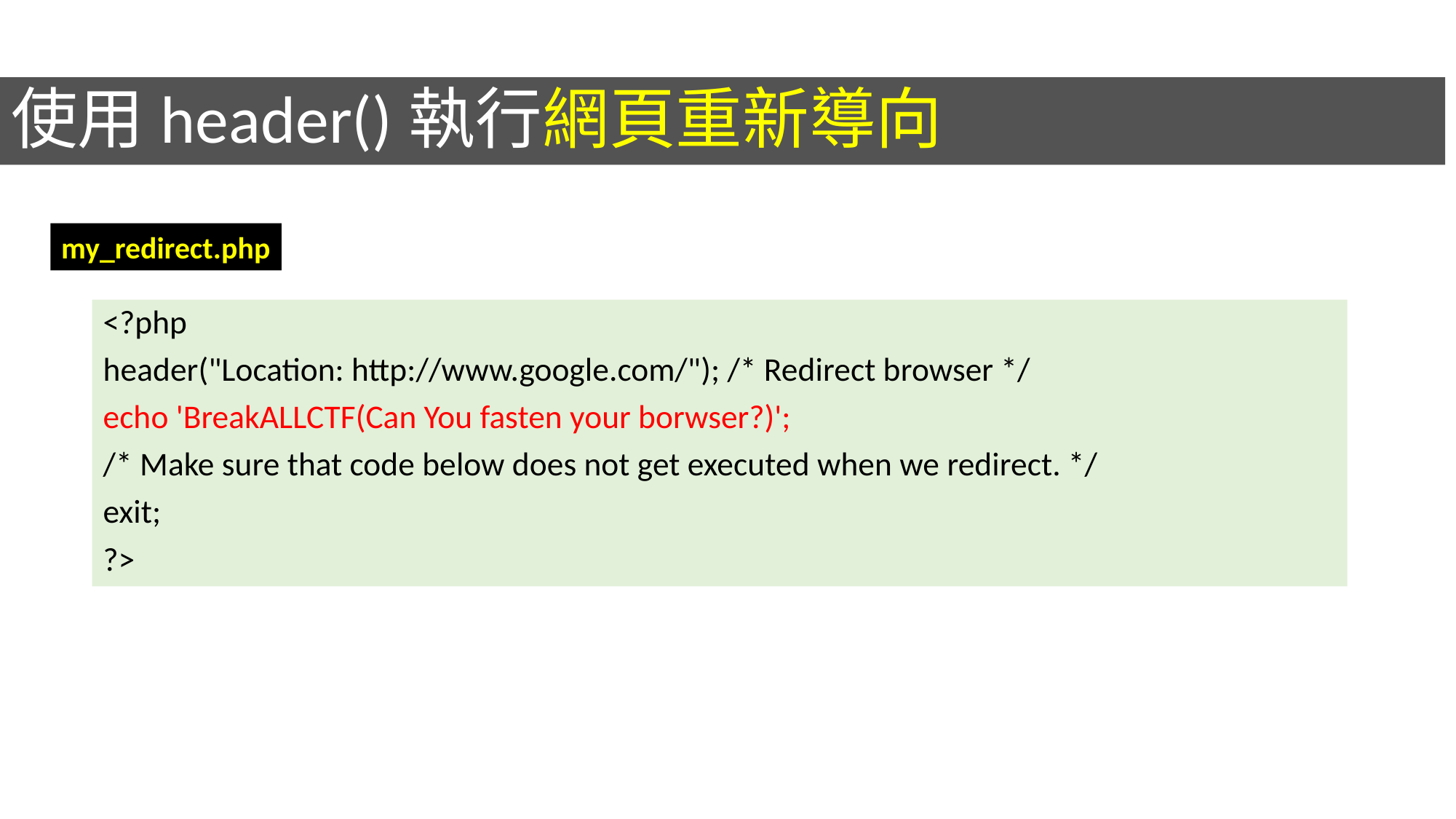

# 使用header()執行網頁重新導向
my_redirect.php
<?php
header("Location: http://www.google.com/"); /* Redirect browser */
echo 'BreakALLCTF(Can You fasten your borwser?)';
/* Make sure that code below does not get executed when we redirect. */
exit;
?>